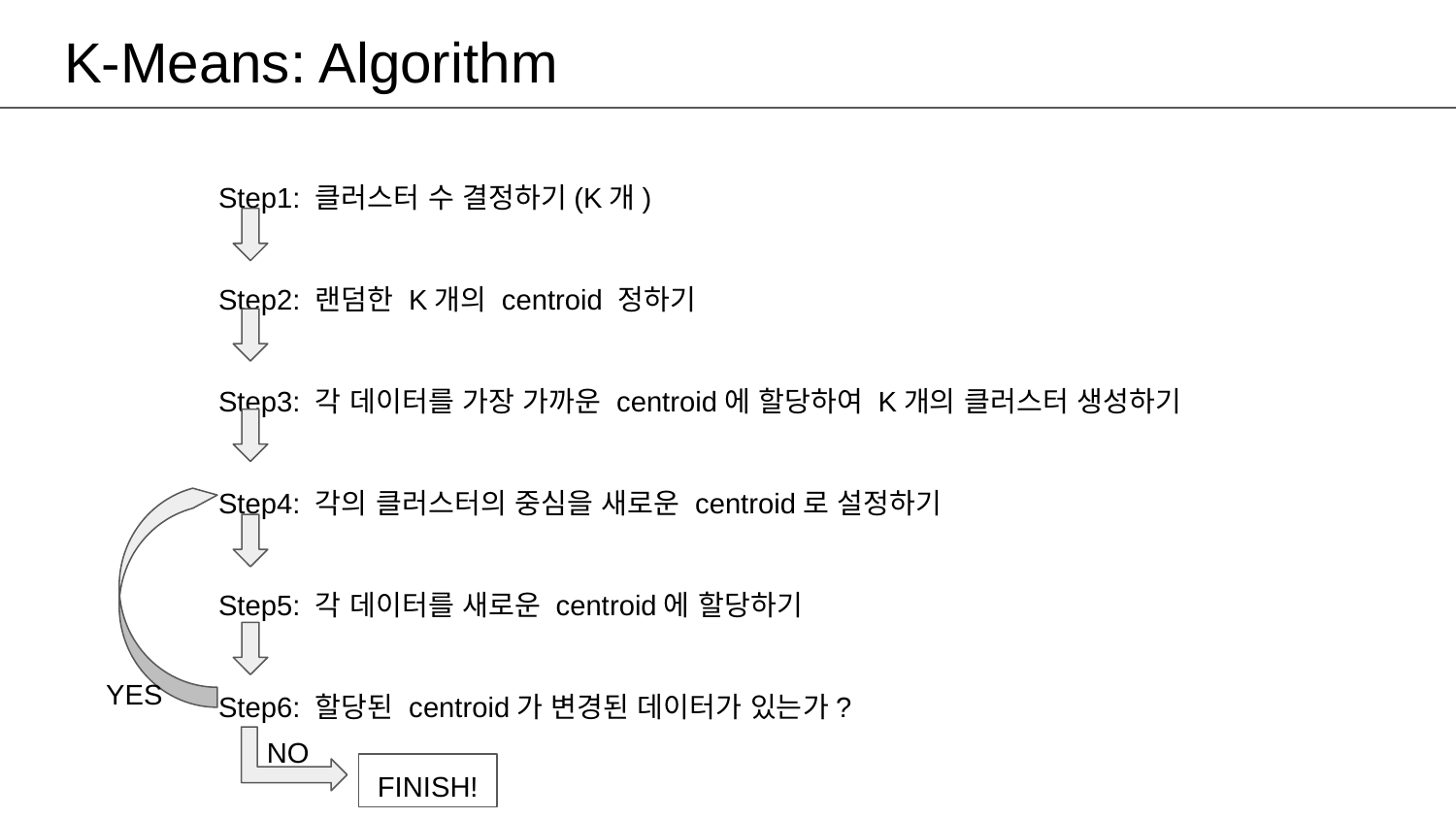

# K-Means: Algorithm
Step1: 클러스터 수 결정하기(K개)

Step2: 랜덤한 K개의 centroid 정하기

Step3: 각 데이터를 가장 가까운 centroid에 할당하여 K개의 클러스터 생성하기

Step4: 각의 클러스터의 중심을 새로운 centroid로 설정하기

Step5: 각 데이터를 새로운 centroid에 할당하기

Step6: 할당된 centroid가 변경된 데이터가 있는가?

YES

NO
FINISH!